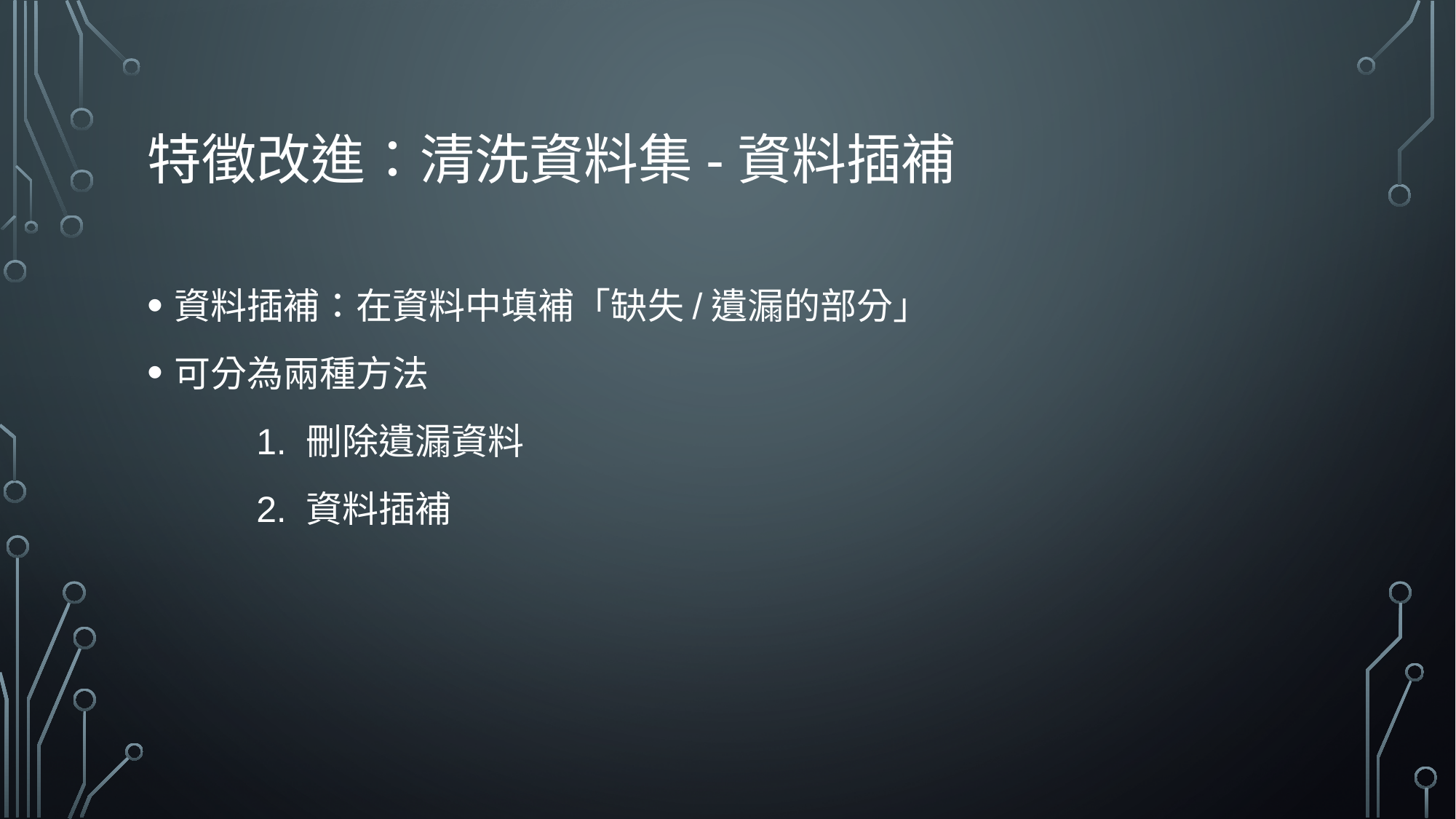

# 特徵改進：清洗資料集-資料插補
資料插補：在資料中填補「缺失/遺漏的部分」
可分為兩種方法
	1. 刪除遺漏資料
	2. 資料插補